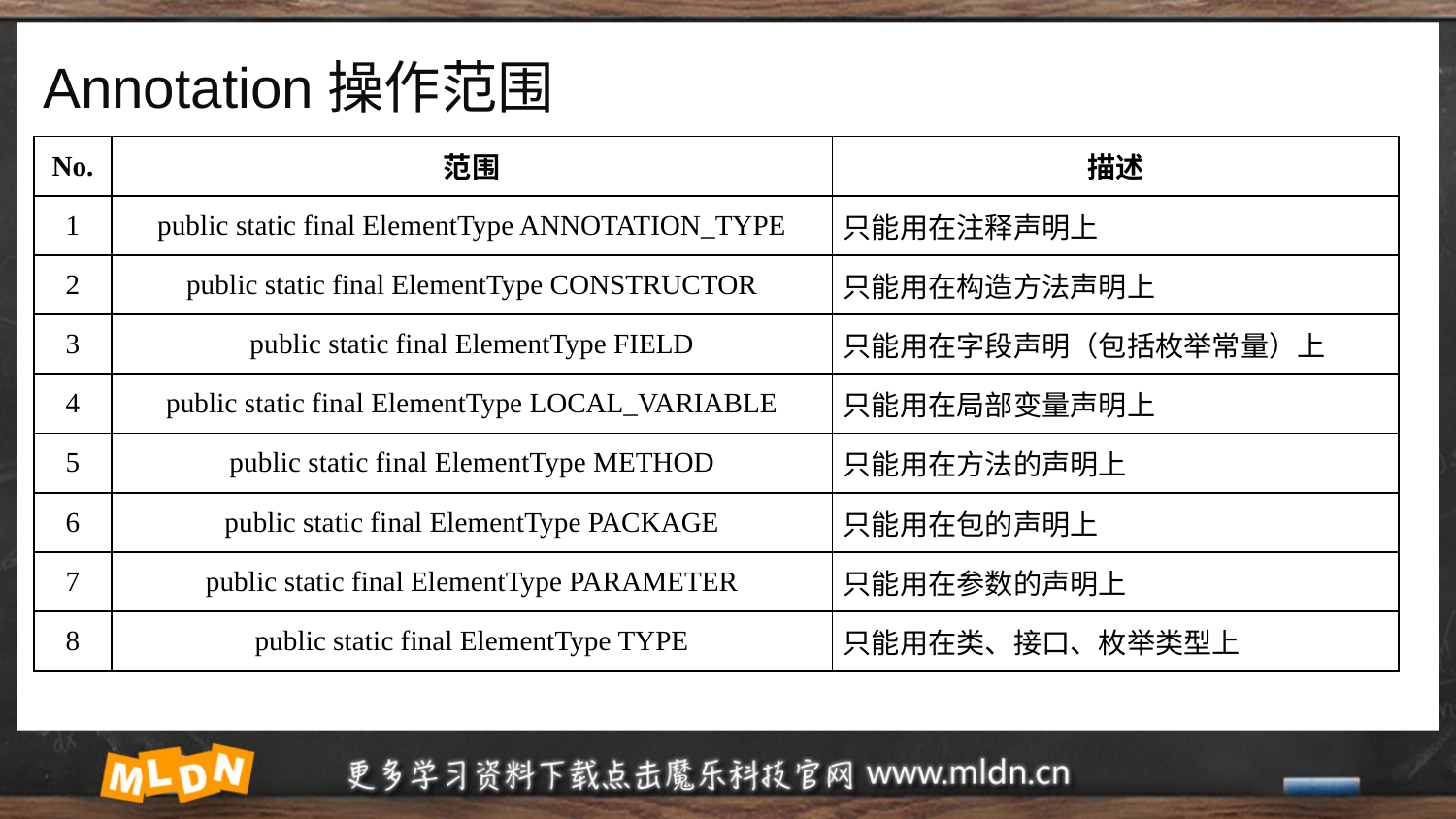

# Annotation操作范围
| No. | 范围 | 描述 |
| --- | --- | --- |
| 1 | public static final ElementType ANNOTATION\_TYPE | 只能用在注释声明上 |
| 2 | public static final ElementType CONSTRUCTOR | 只能用在构造方法声明上 |
| 3 | public static final ElementType FIELD | 只能用在字段声明（包括枚举常量）上 |
| 4 | public static final ElementType LOCAL\_VARIABLE | 只能用在局部变量声明上 |
| 5 | public static final ElementType METHOD | 只能用在方法的声明上 |
| 6 | public static final ElementType PACKAGE | 只能用在包的声明上 |
| 7 | public static final ElementType PARAMETER | 只能用在参数的声明上 |
| 8 | public static final ElementType TYPE | 只能用在类、接口、枚举类型上 |